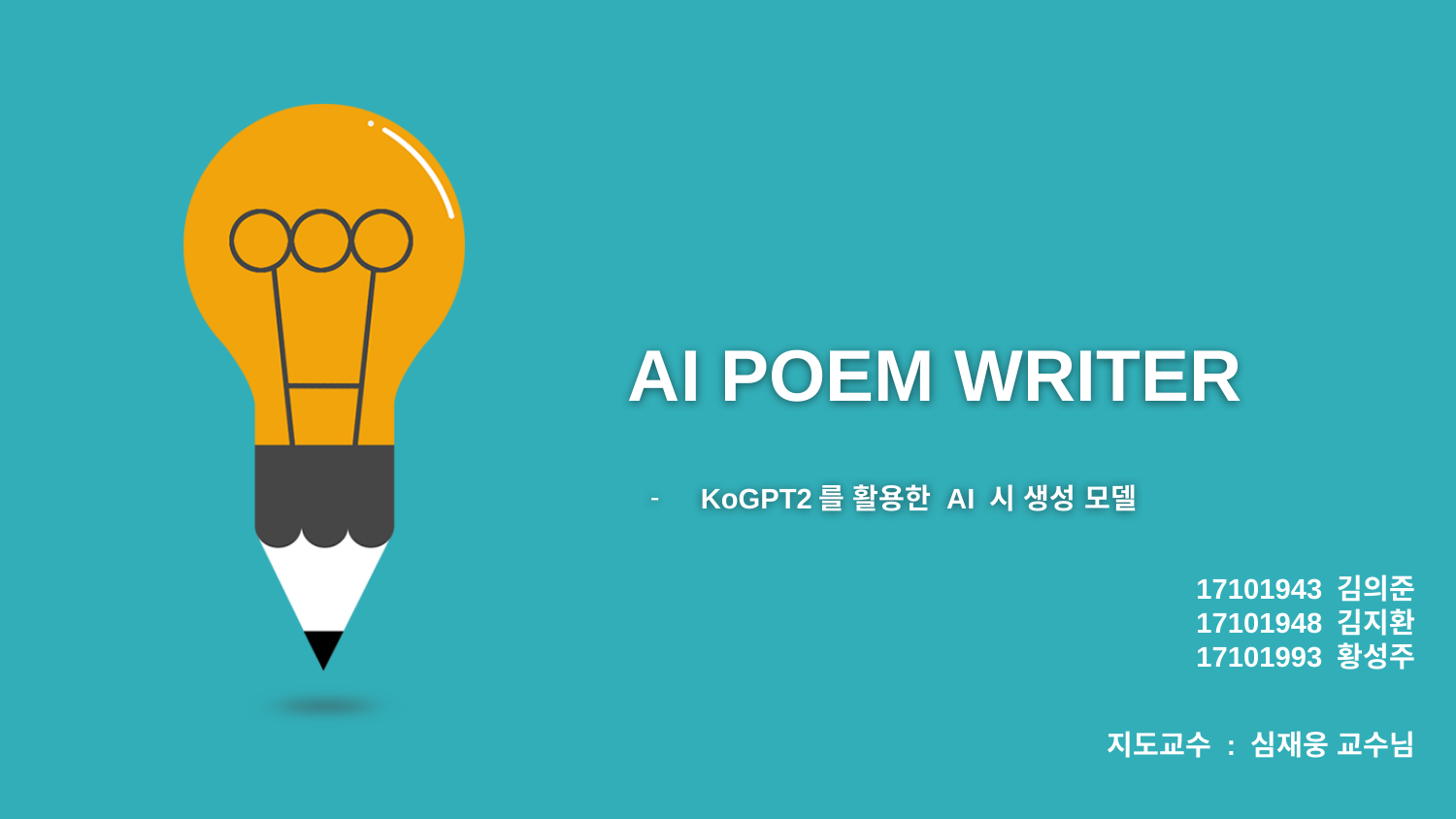

AI POEM WRITER
KoGPT2를 활용한 AI 시 생성 모델
17101943 김의준
17101948 김지환
17101993 황성주
지도교수 : 심재웅 교수님